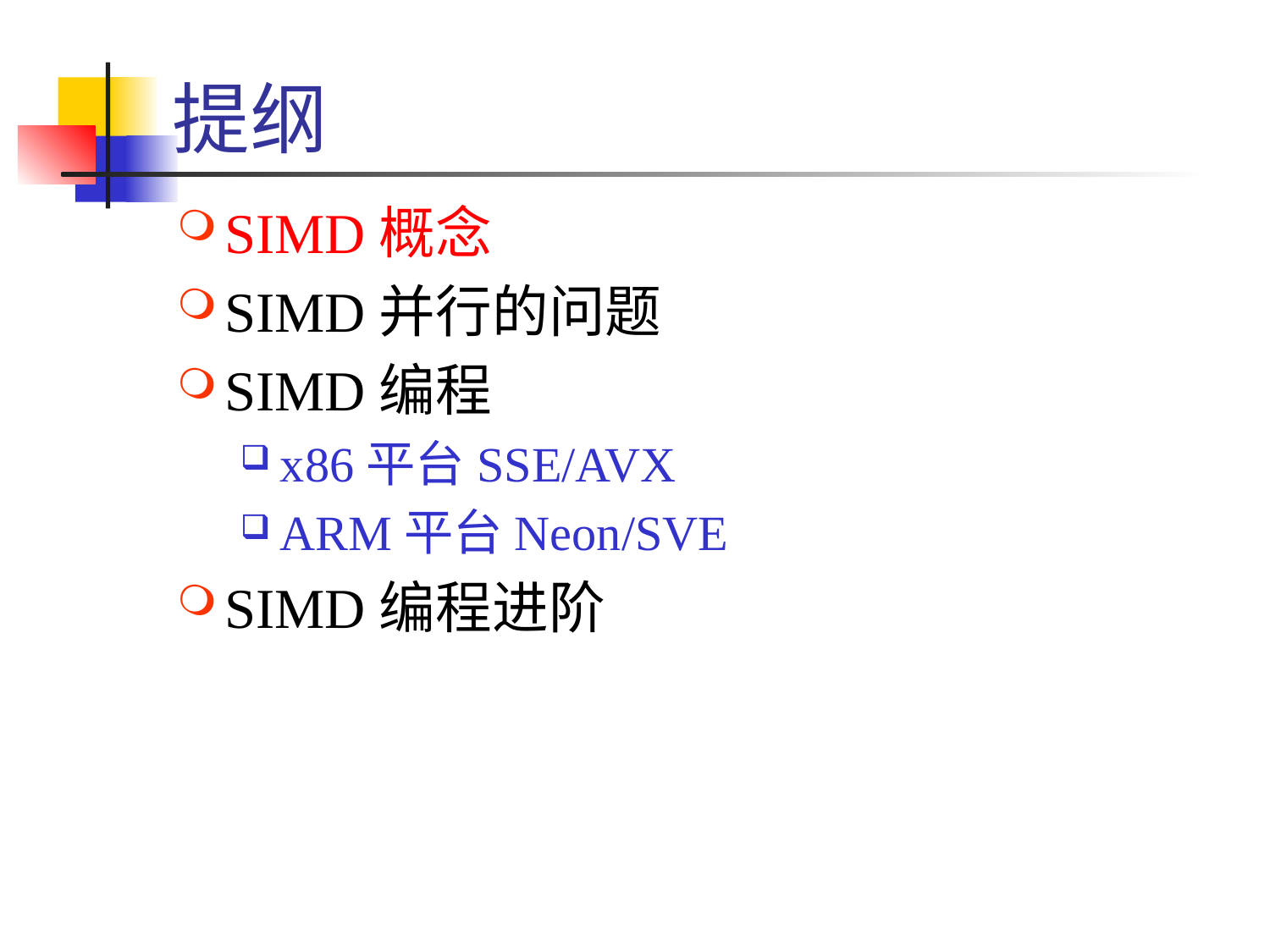

# 提纲
SIMD概念
SIMD并行的问题
SIMD编程
x86平台SSE/AVX
ARM平台Neon/SVE
SIMD编程进阶